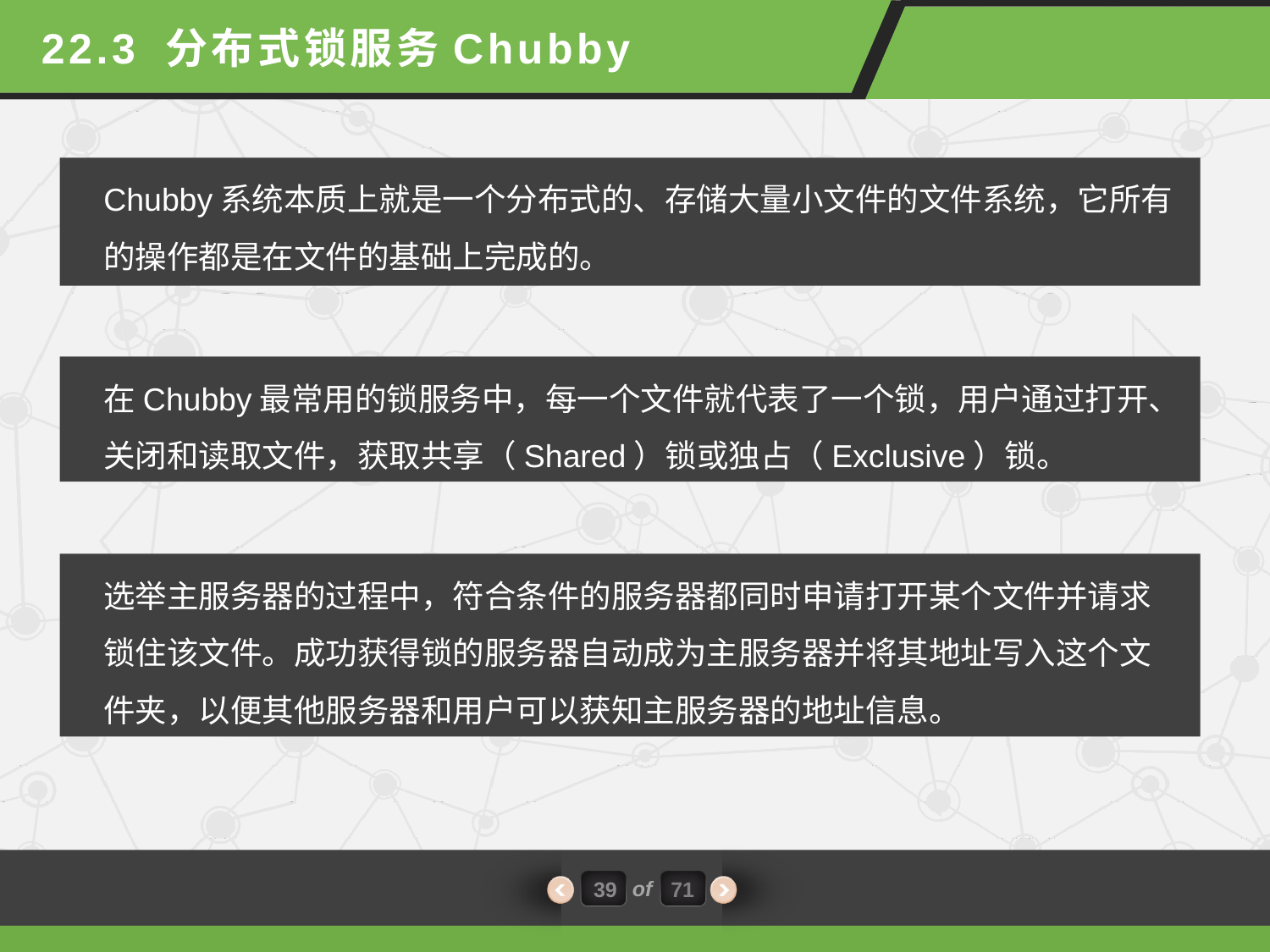

22.3 分布式锁服务Chubby
Chubby系统本质上就是一个分布式的、存储大量小文件的文件系统，它所有的操作都是在文件的基础上完成的。

在Chubby最常用的锁服务中，每一个文件就代表了一个锁，用户通过打开、关闭和读取文件，获取共享（Shared）锁或独占（Exclusive）锁。

选举主服务器的过程中，符合条件的服务器都同时申请打开某个文件并请求锁住该文件。成功获得锁的服务器自动成为主服务器并将其地址写入这个文件夹，以便其他服务器和用户可以获知主服务器的地址信息。

39